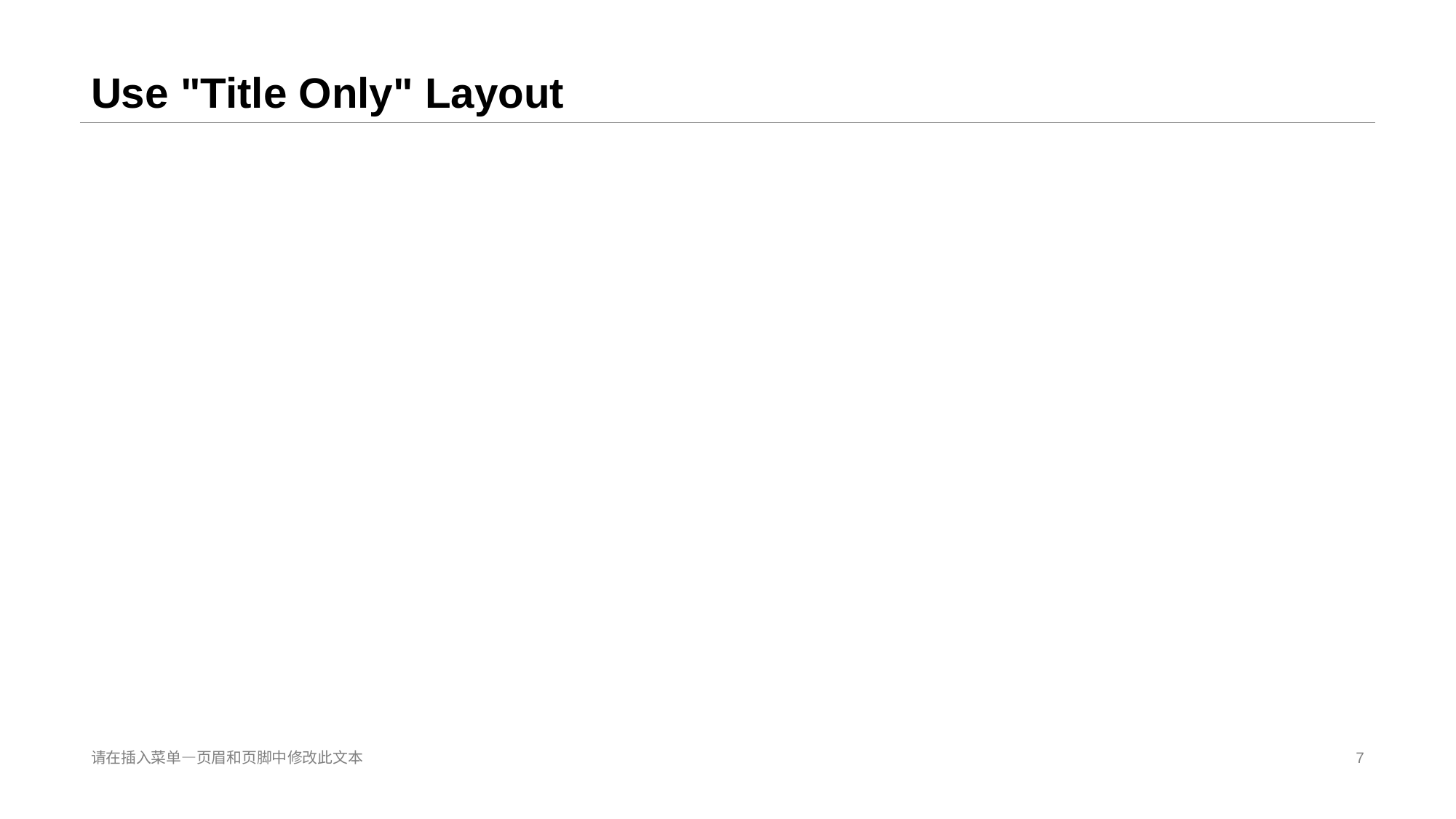

# Use "Title Only"  Layout
请在插入菜单—页眉和页脚中 修改此文本
7